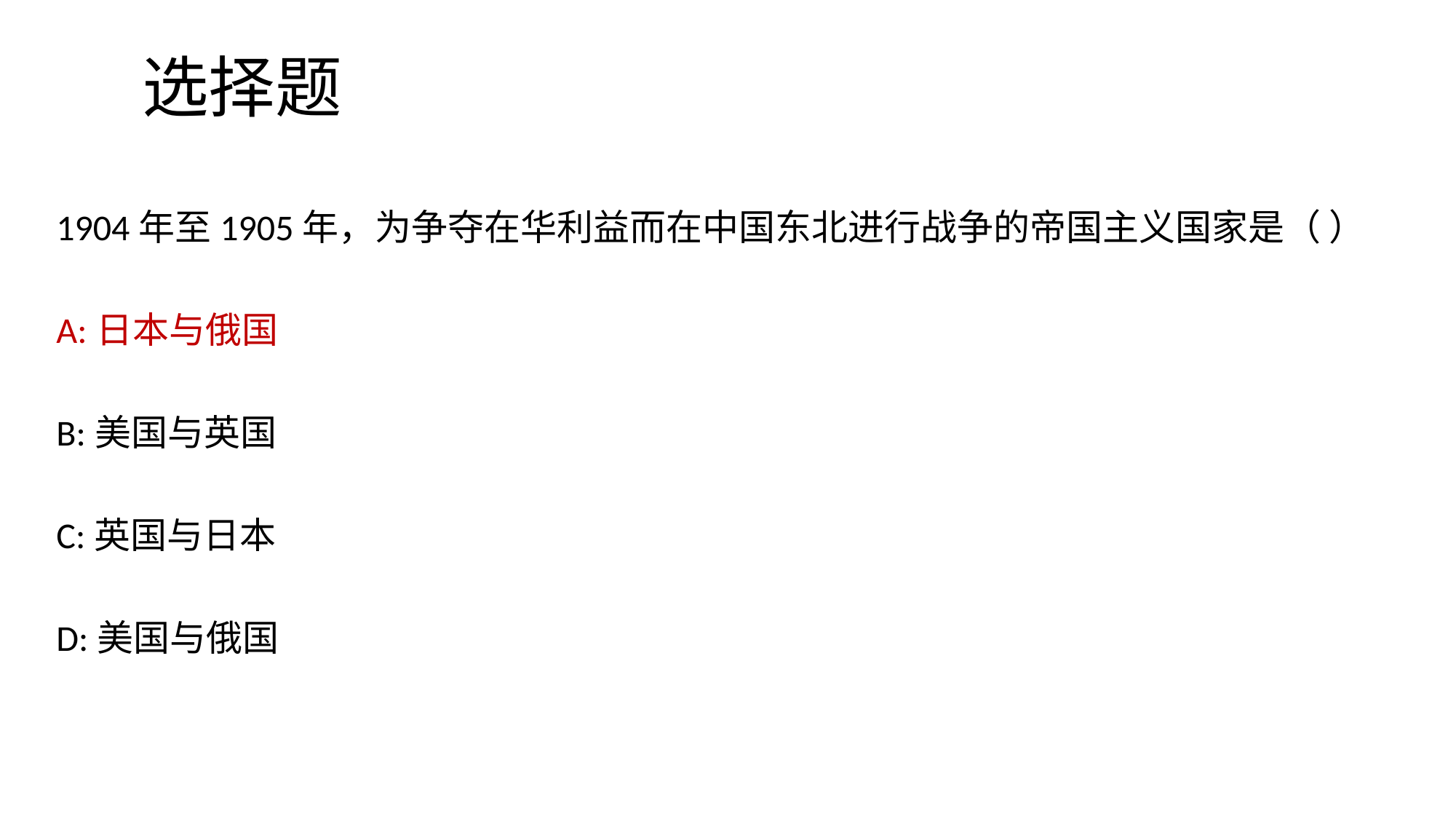

# 选择题
1904年至1905年，为争夺在华利益而在中国东北进行战争的帝国主义国家是（ ）
A:日本与俄国
B:美国与英国
C:英国与日本
D:美国与俄国